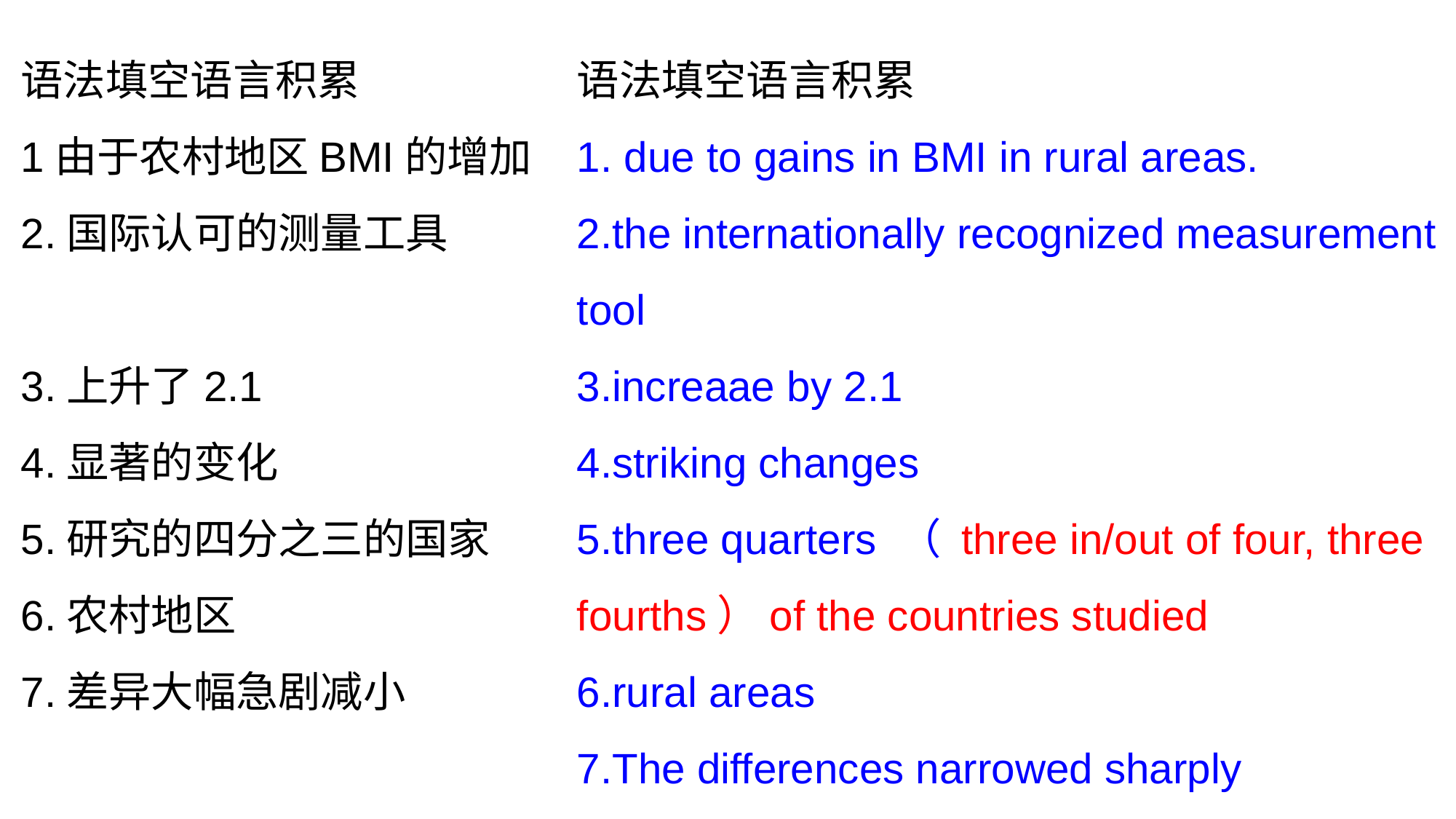

语法填空语言积累
1由于农村地区BMI的增加
2.国际认可的测量工具

3.上升了2.1
4.显著的变化
5.研究的四分之三的国家
6.农村地区
7.差异大幅急剧减小

语法填空语言积累
1. due to gains in BMI in rural areas.
2.the internationally recognized measurement tool
3.increaae by 2.1
4.striking changes
5.three quarters （ three in/out of four, three fourths）of the countries studied
6.rural areas
7.The differences narrowed sharply